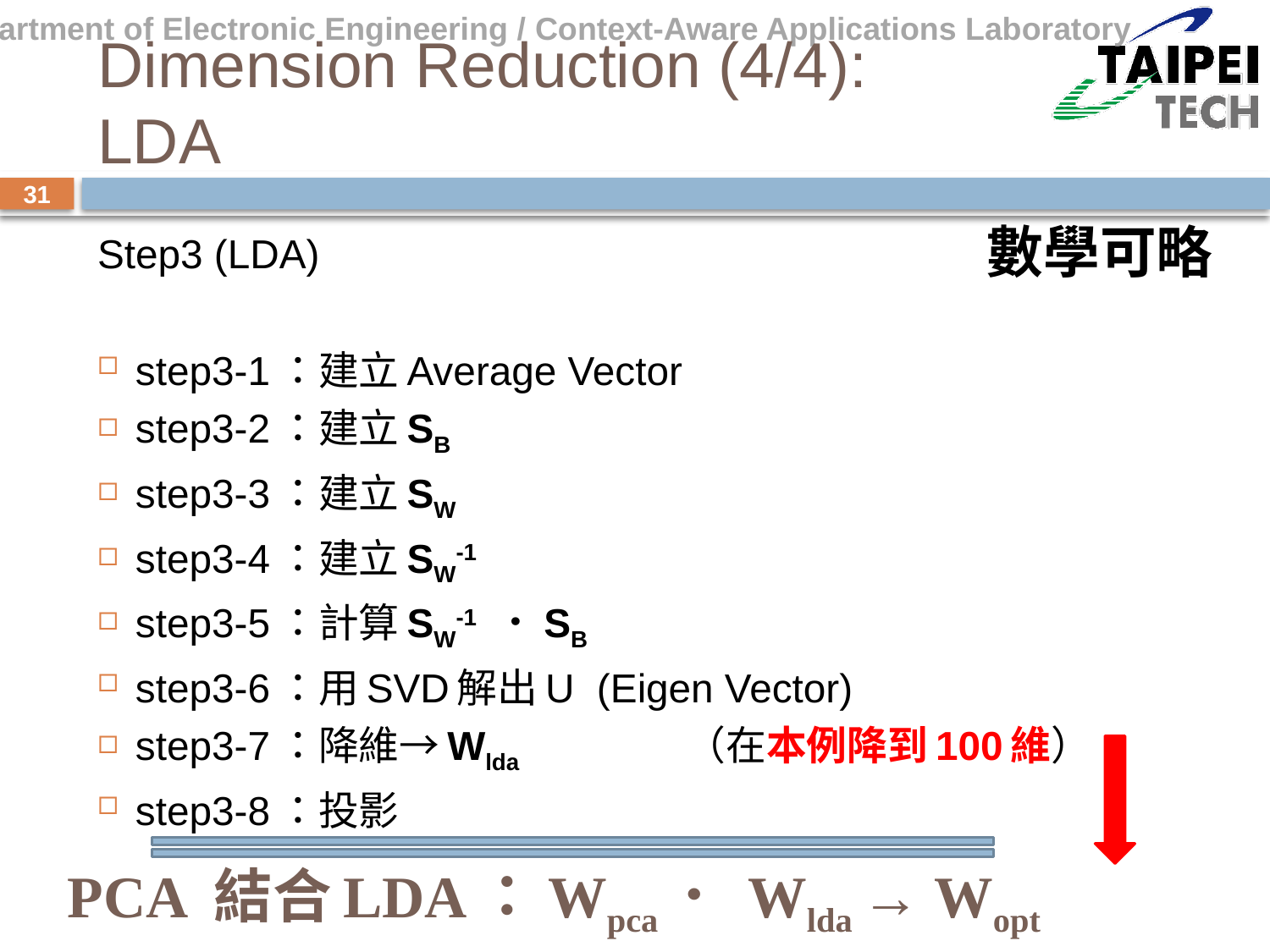

# Dimension Reduction (4/4): LDA
31
數學可略
Step3 (LDA)

step3-1：建立Average Vector
step3-2：建立SB
step3-3：建立SW
step3-4：建立SW-1
step3-5：計算SW-1 ．SB
step3-6：用SVD解出U  (Eigen Vector)
step3-7：降維→Wlda　　　　（在本例降到100維）
step3-8：投影

PCA 結合LDA：Wpca． Wlda → Wopt